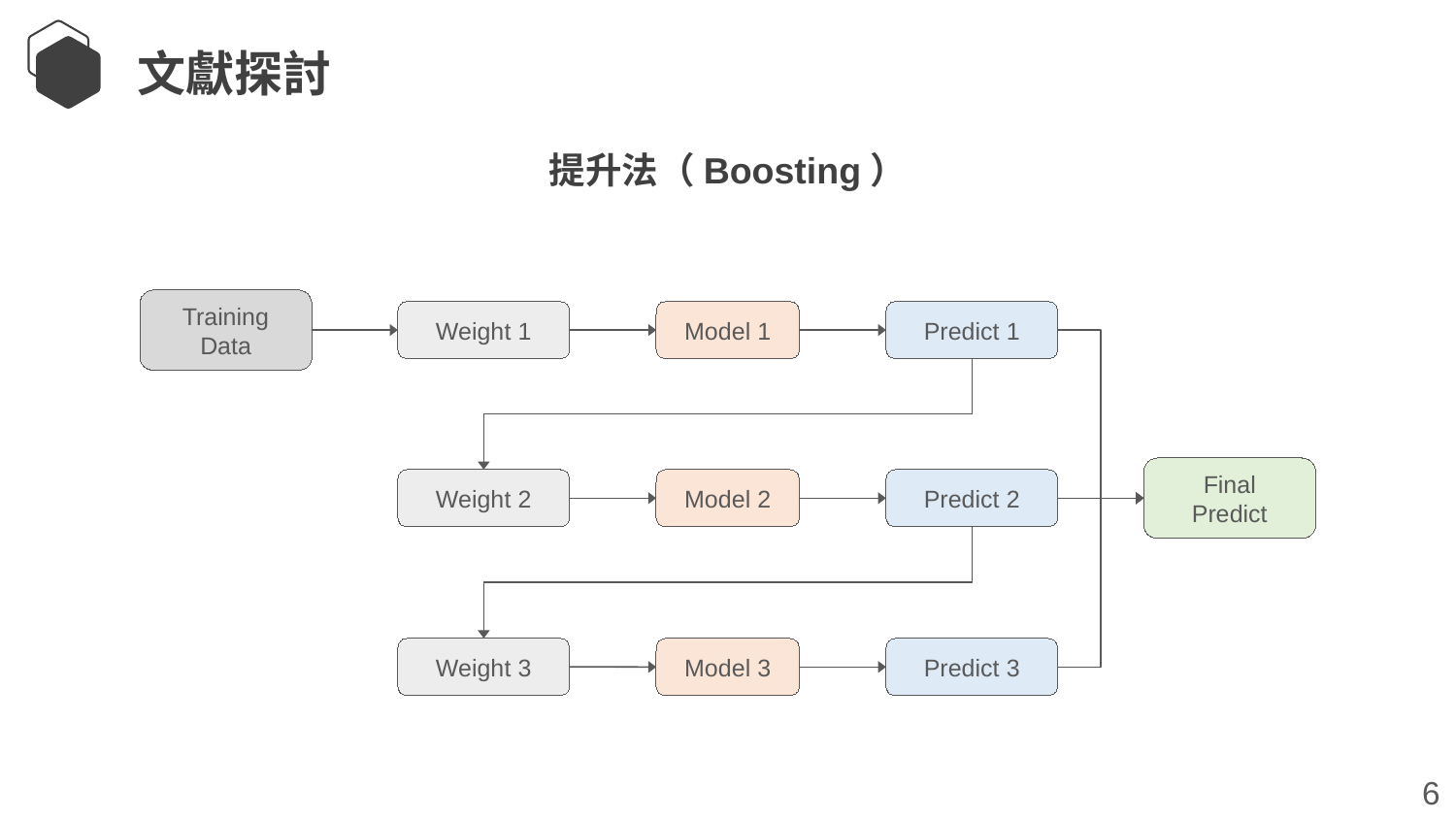

文獻探討
提升法（Boosting）
Training
Data
Weight 1
Model 1
Predict 1
Final
Predict
Weight 2
Model 2
Predict 2
Weight 3
Model 3
Predict 3
6